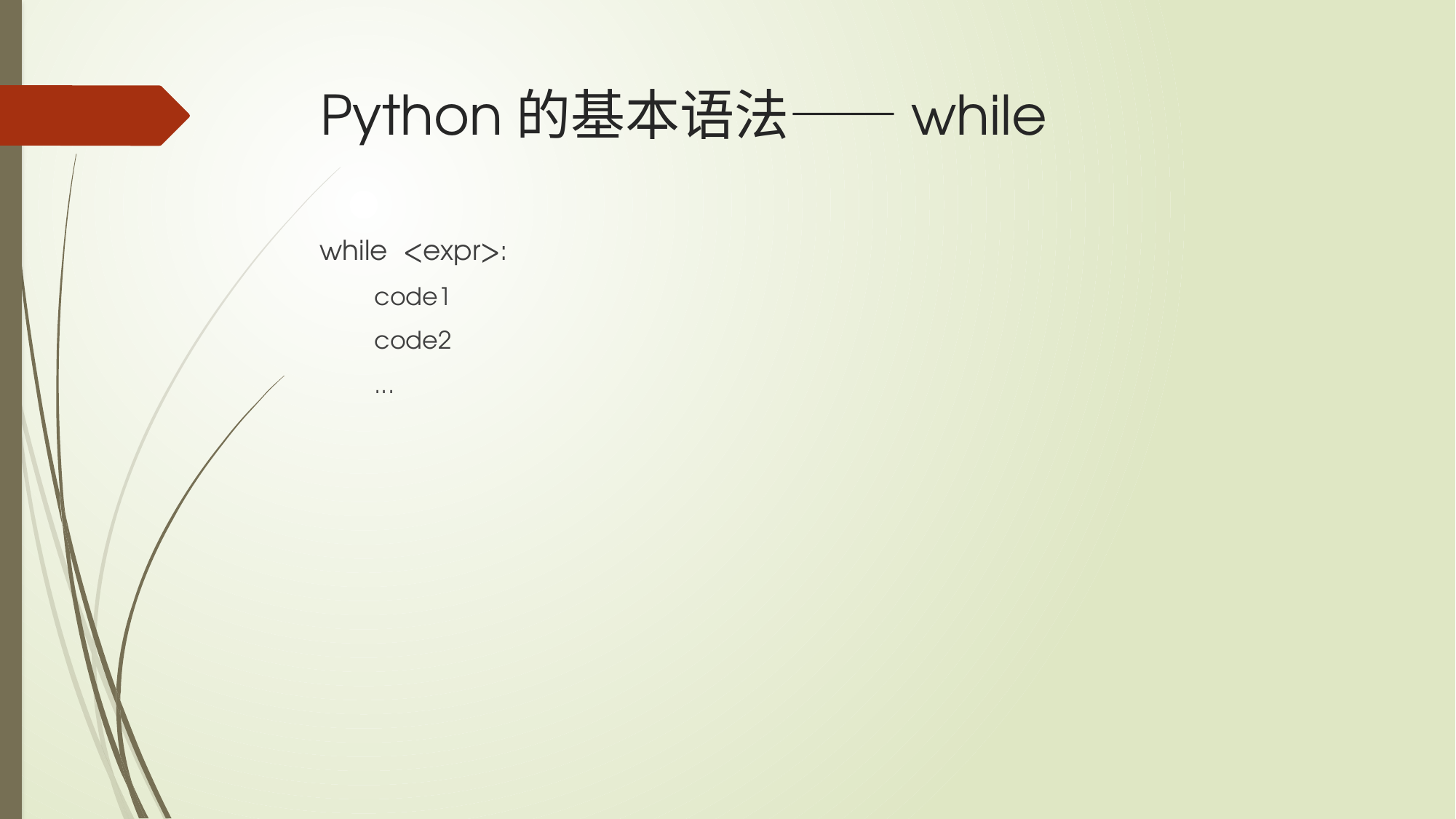

# Python的基本语法——while
while  <expr>:
code1
code2
...